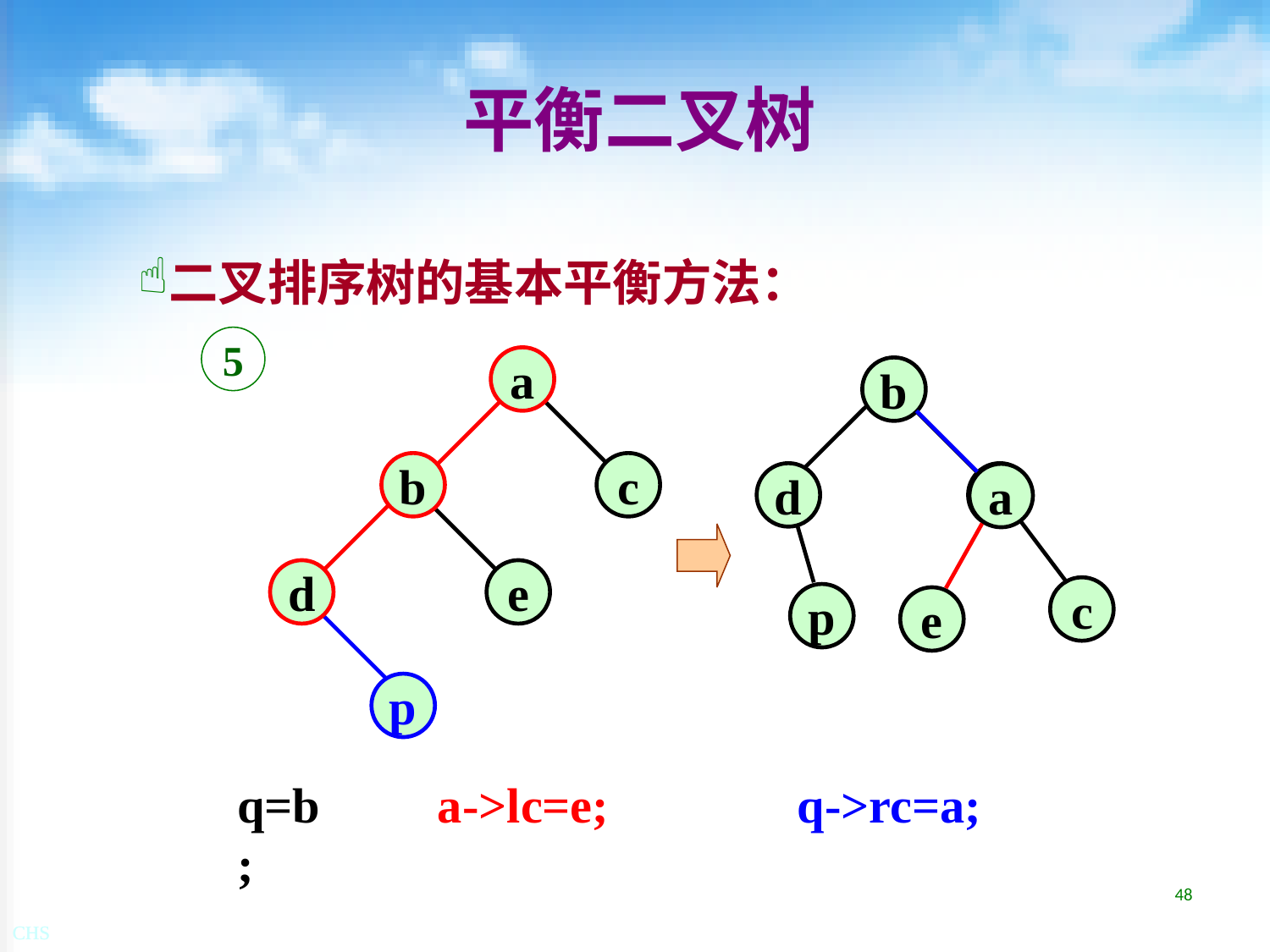

# 平衡二叉树
二叉排序树的基本平衡方法：
5
a

b
c

d
e

p
b

d

p

e

a

c

e
q=b;
a->lc=e;
q->rc=a;
48